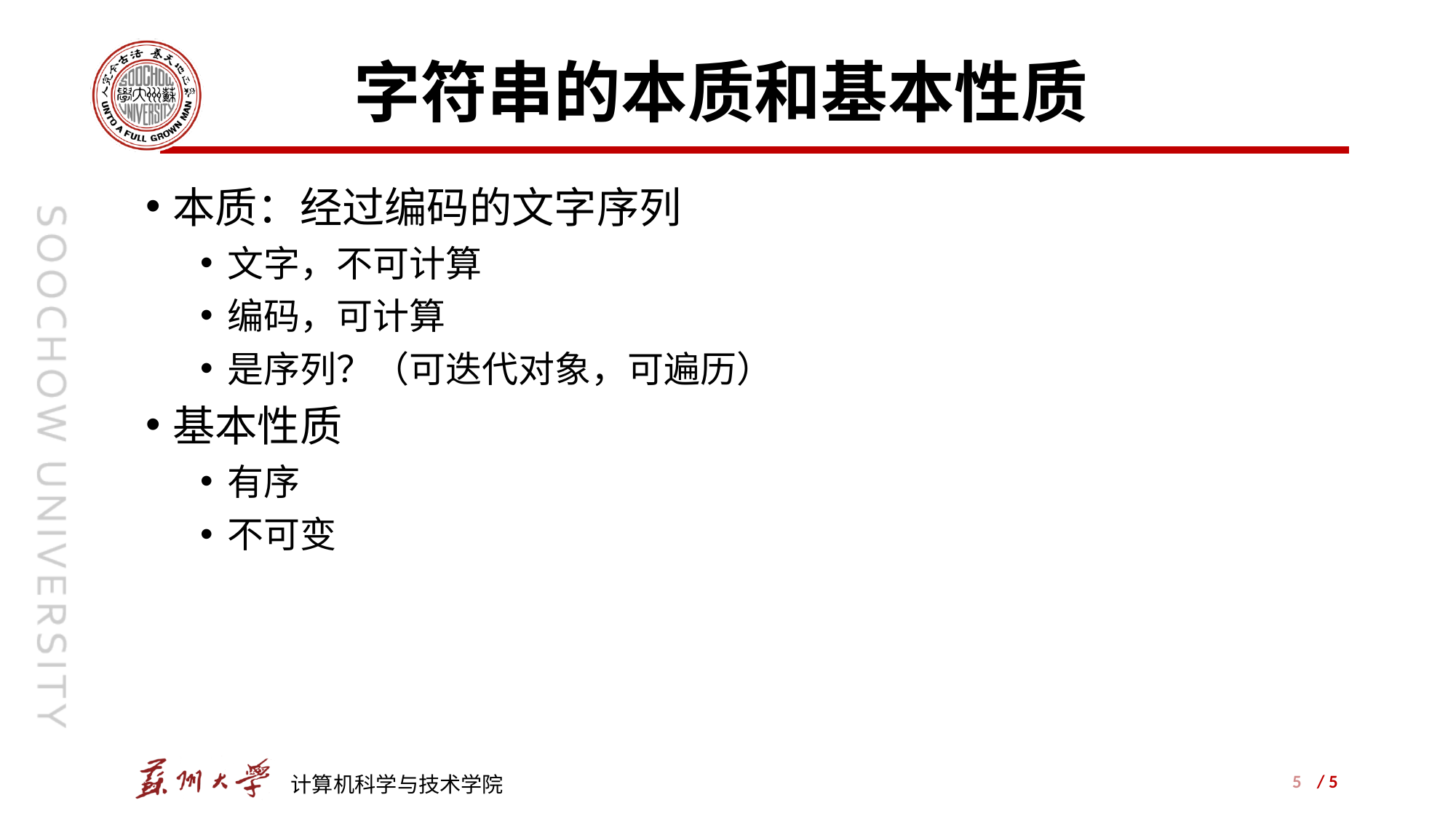

# 字符串的本质和基本性质
本质：经过编码的文字序列
文字，不可计算
编码，可计算
是序列？（可迭代对象，可遍历）
基本性质
有序
不可变
5